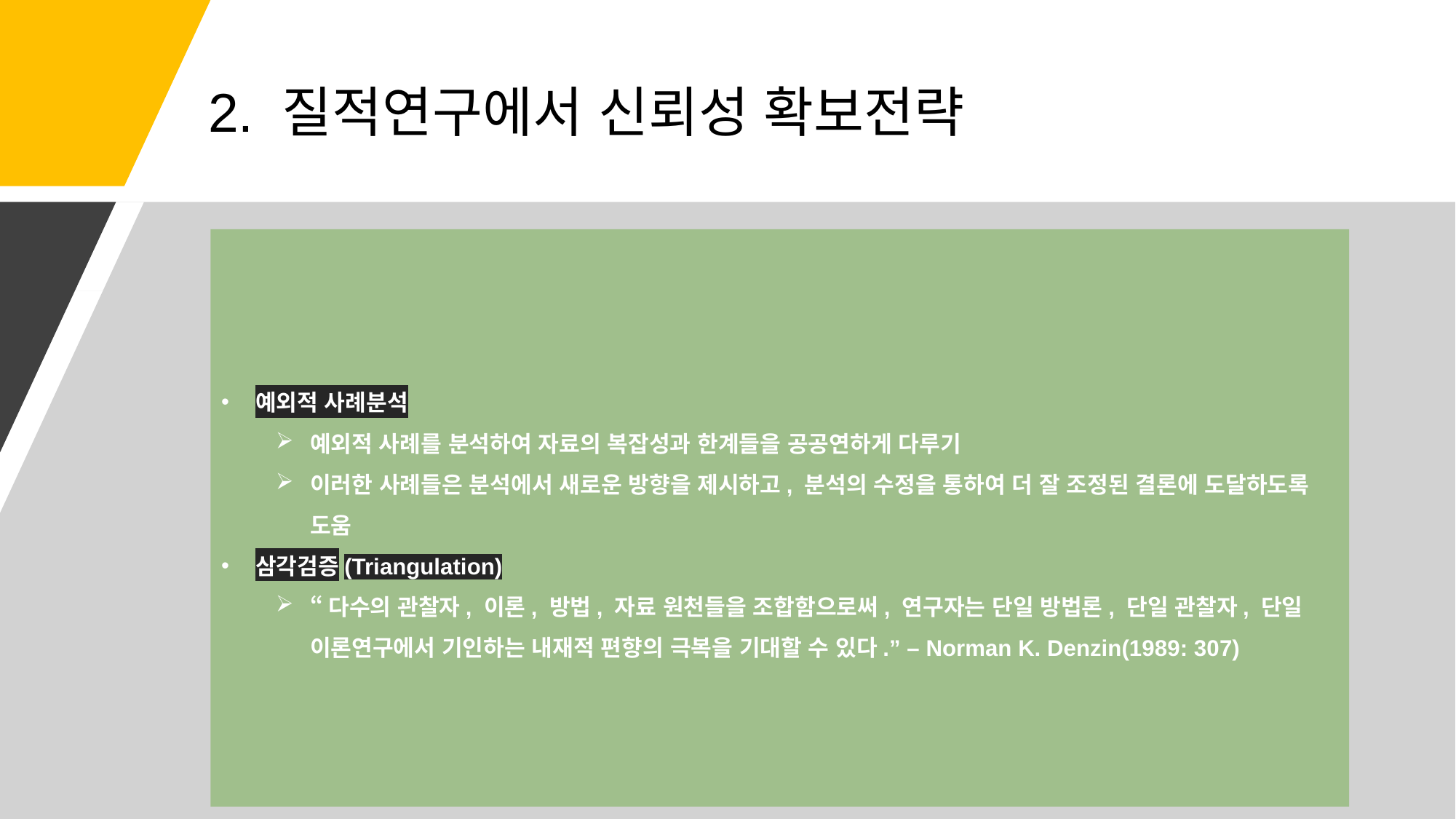

# 2. 질적연구에서 신뢰성 확보전략

예외적 사례분석
예외적 사례를 분석하여 자료의 복잡성과 한계들을 공공연하게 다루기
이러한 사례들은 분석에서 새로운 방향을 제시하고, 분석의 수정을 통하여 더 잘 조정된 결론에 도달하도록 도움
삼각검증(Triangulation)
“다수의 관찰자, 이론, 방법, 자료 원천들을 조합함으로써, 연구자는 단일 방법론, 단일 관찰자, 단일 이론연구에서 기인하는 내재적 편향의 극복을 기대할 수 있다.” – Norman K. Denzin(1989: 307)